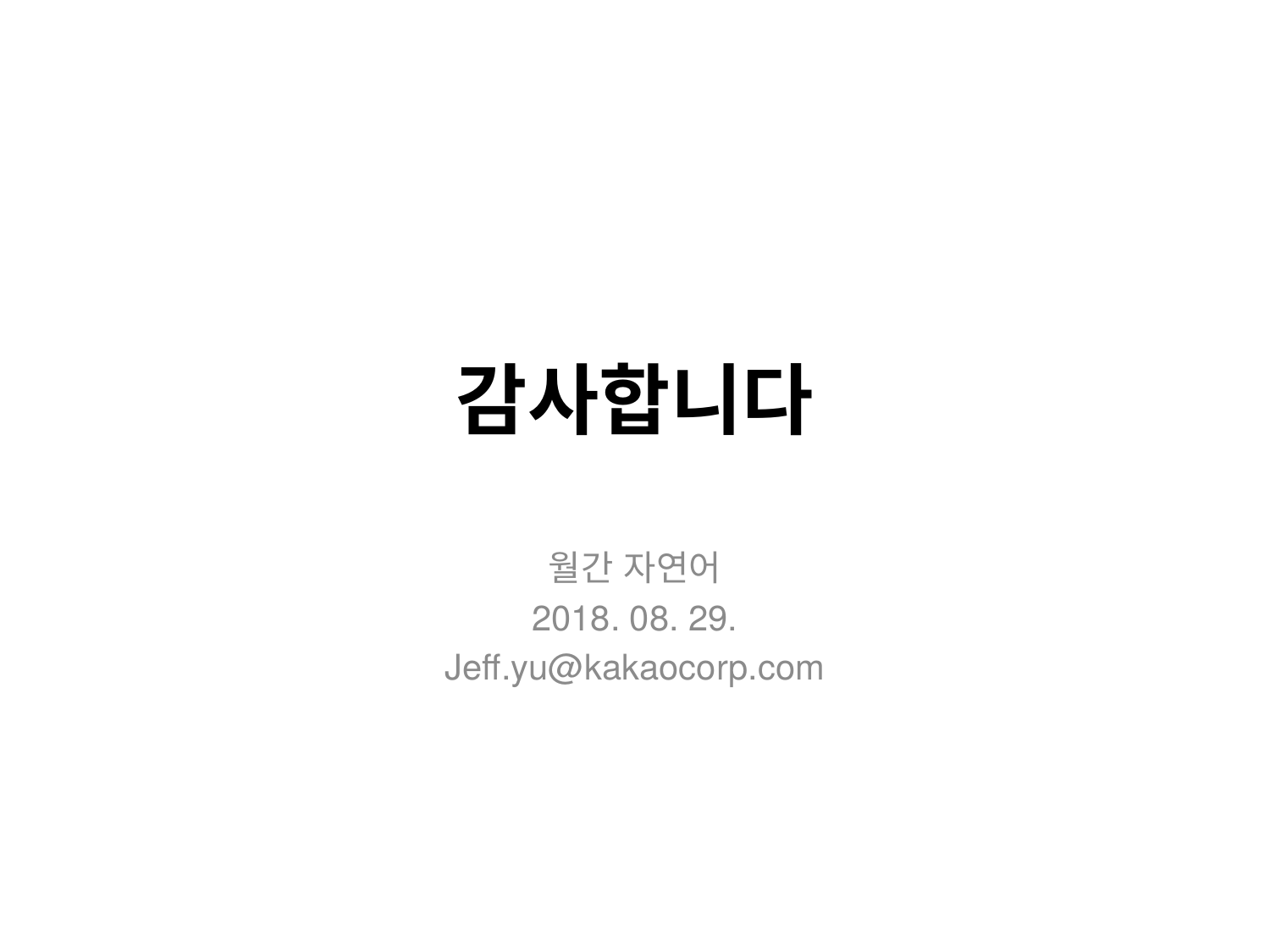

# 감사합니다
월간 자연어
2018. 08. 29.
Jeff.yu@kakaocorp.com